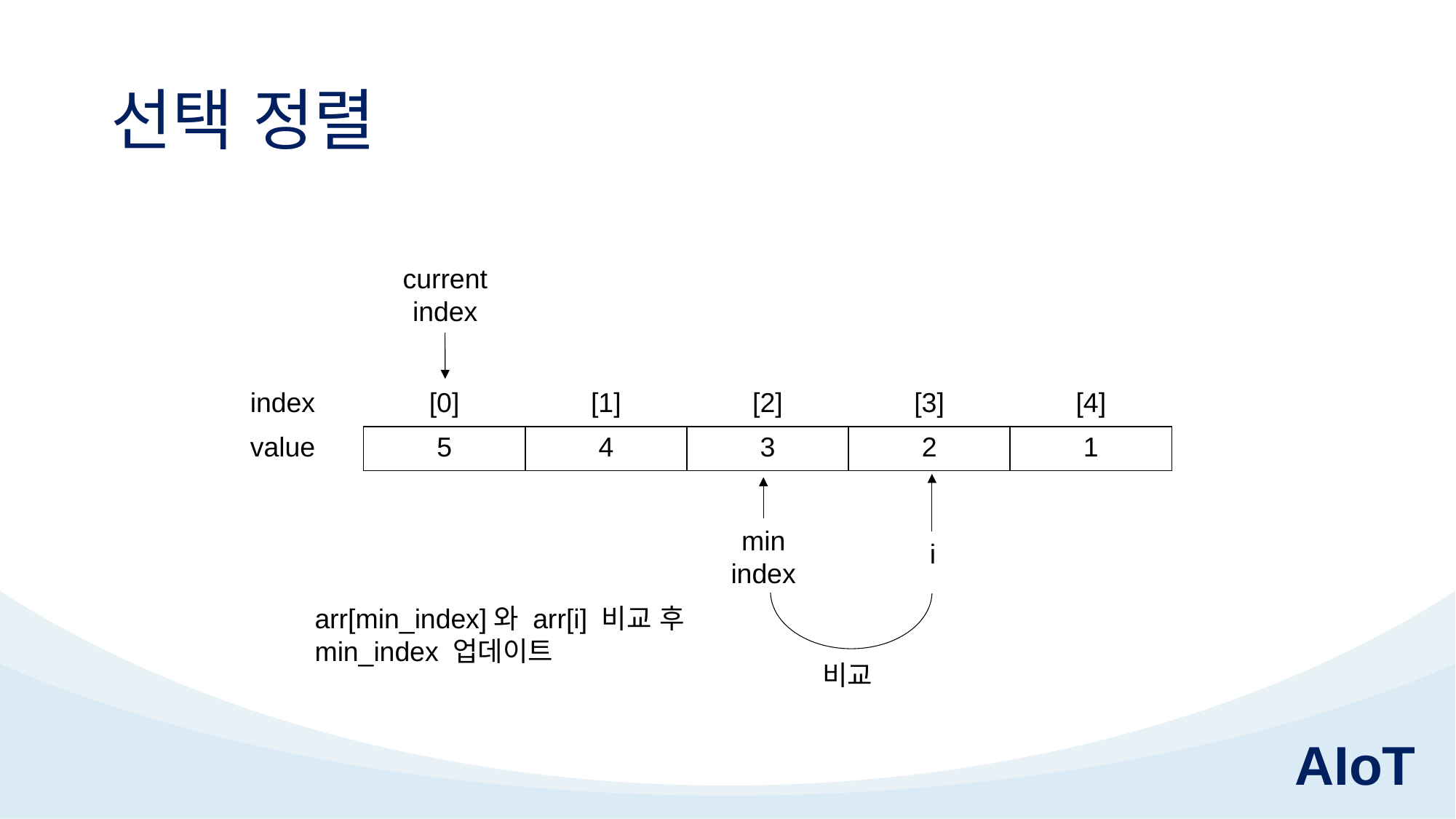

# 선택 정렬
current index
| index | [0] | [1] | [2] | [3] | [4] |
| --- | --- | --- | --- | --- | --- |
| value | 5 | 4 | 3 | 2 | 1 |
min
index
i

비교
arr[min_index]와 arr[i] 비교 후 min_index 업데이트